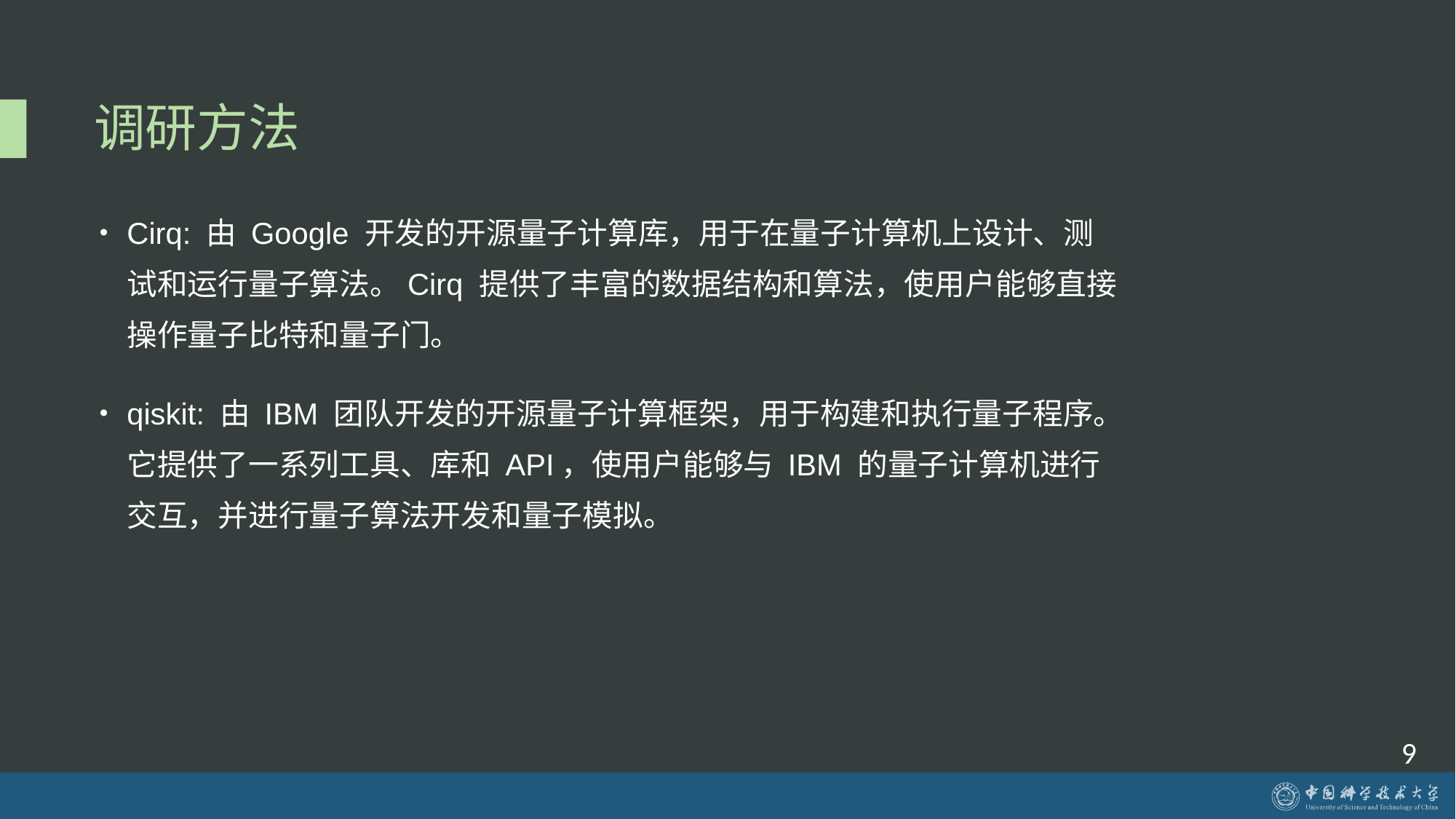

# 调研方法
Cirq: 由 Google 开发的开源量子计算库，用于在量子计算机上设计、测试和运行量子算法。Cirq 提供了丰富的数据结构和算法，使用户能够直接操作量子比特和量子门。
qiskit: 由 IBM 团队开发的开源量子计算框架，用于构建和执行量子程序。它提供了一系列工具、库和 API，使用户能够与 IBM 的量子计算机进行交互，并进行量子算法开发和量子模拟。

9